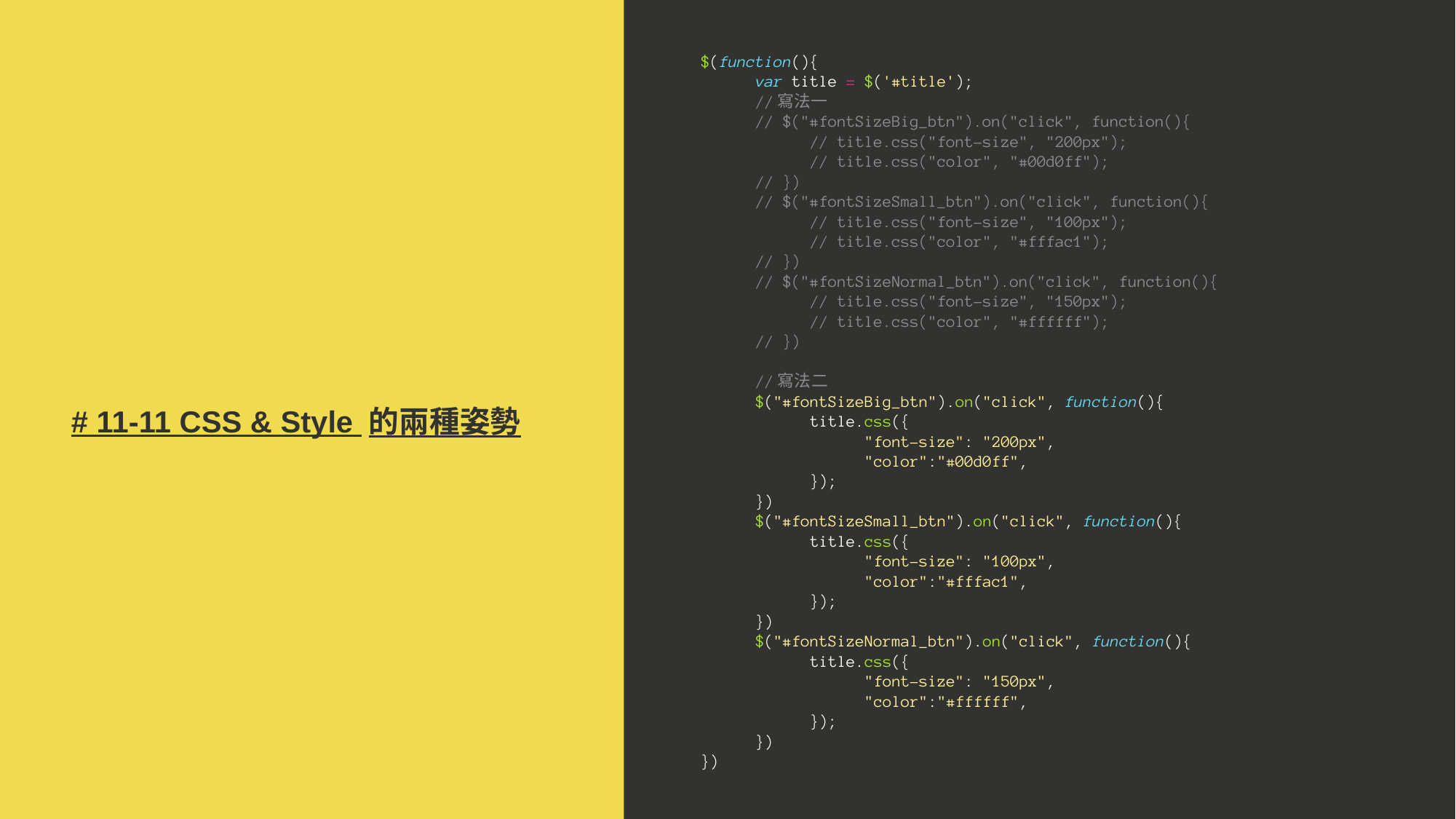

$(function(){
var title = $('#title');
//寫法一
// $("#fontSizeBig_btn").on("click", function(){
// title.css("font-size", "200px");
// title.css("color", "#00d0ff");
// })
// $("#fontSizeSmall_btn").on("click", function(){
// title.css("font-size", "100px");
// title.css("color", "#fffac1");
// })
// $("#fontSizeNormal_btn").on("click", function(){
// title.css("font-size", "150px");
// title.css("color", "#ffffff");
// })

//寫法二
$("#fontSizeBig_btn").on("click", function(){
title.css({
"font-size": "200px",
"color":"#00d0ff",
});
})
$("#fontSizeSmall_btn").on("click", function(){
title.css({
"font-size": "100px",
"color":"#fffac1",
});
})
$("#fontSizeNormal_btn").on("click", function(){
title.css({
"font-size": "150px",
"color":"#ffffff",
});
})
})
# # 11-11 CSS & Style 的兩種姿勢